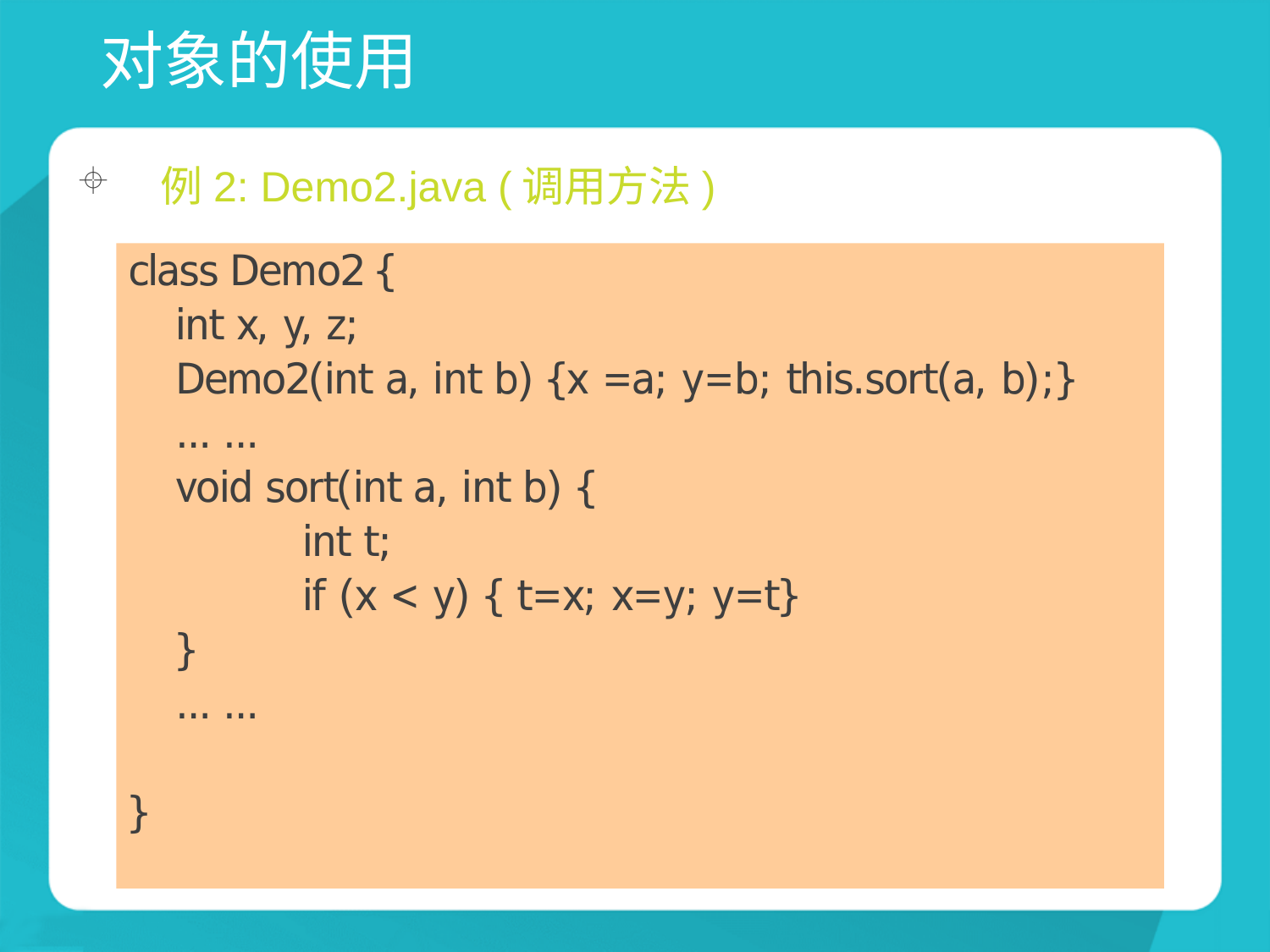

# 对象的使用
例2: Demo2.java (调用方法)
class Demo2 {
	int x, y, z;
	Demo2(int a, int b) {x =a; y=b; this.sort(a, b);}
	… …
	void sort(int a, int b) {
		int t;
		if (x < y) { t=x; x=y; y=t}
	}
	… …

}
78